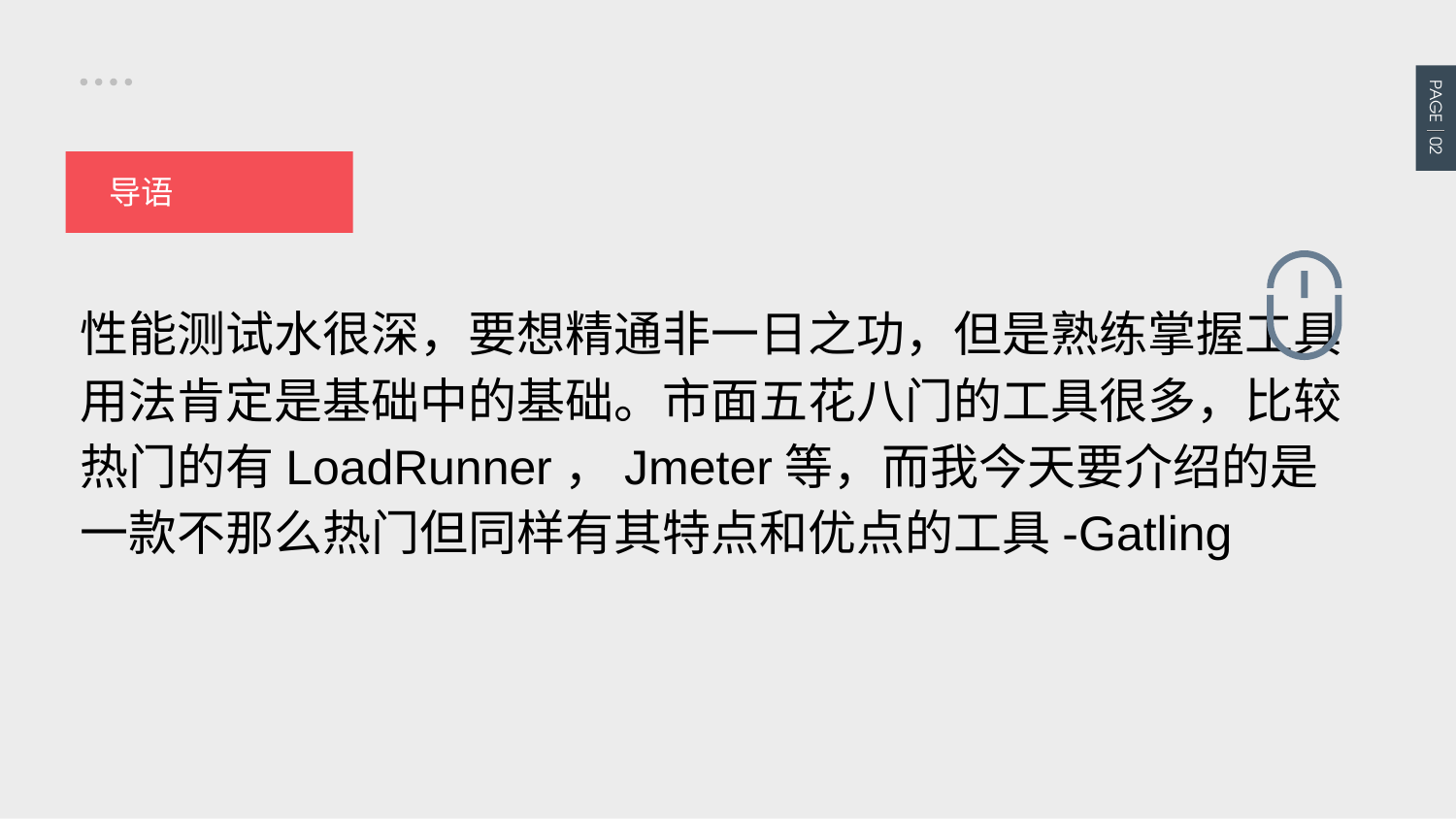

PAGE   02

导语

性能测试水很深，要想精通非一日之功，但是熟练掌握工具用法肯定是基础中的基础。市面五花八门的工具很多，比较热门的有LoadRunner，Jmeter等，而我今天要介绍的是一款不那么热门但同样有其特点和优点的工具-Gatling